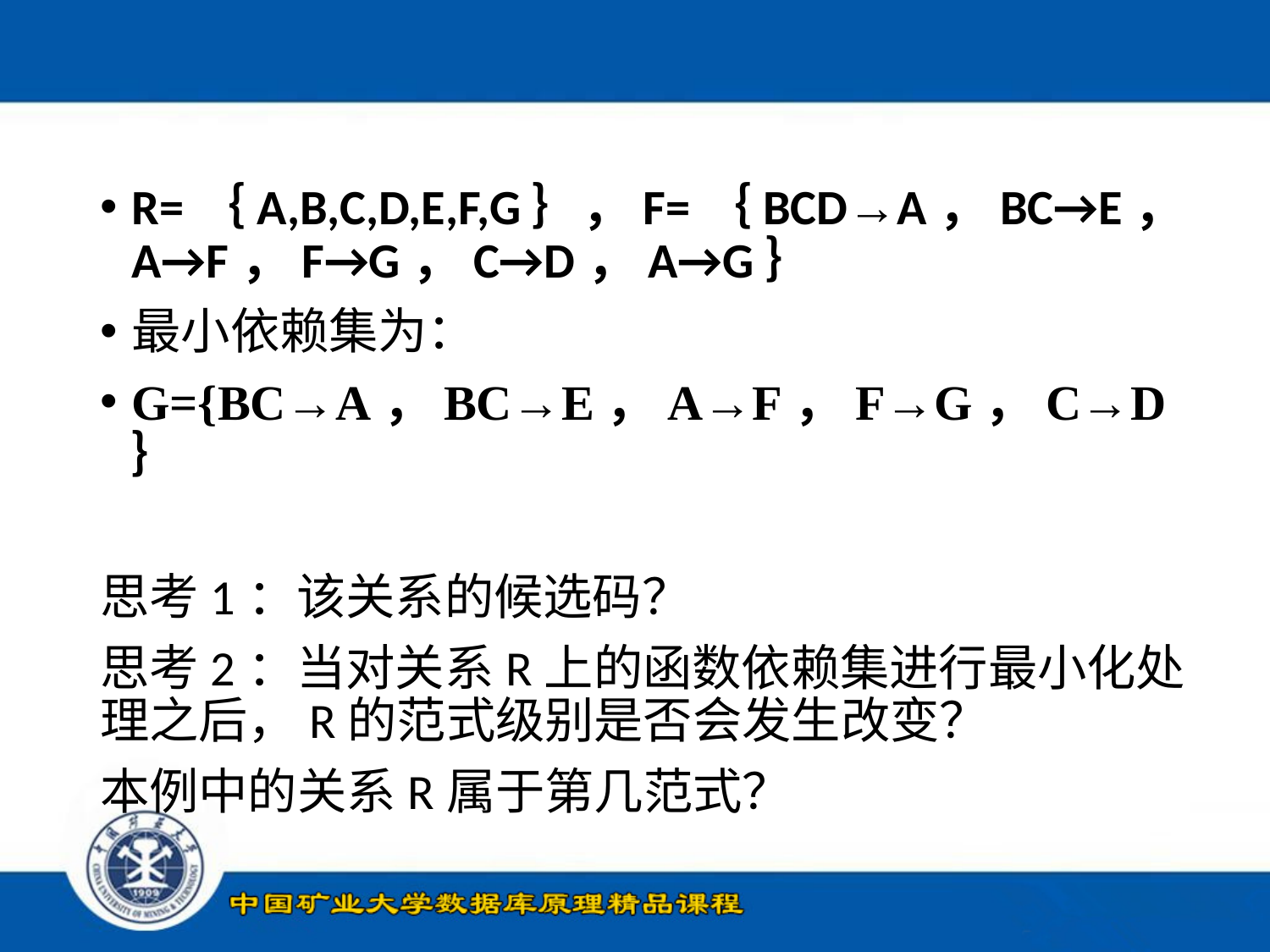

#
R=｛A,B,C,D,E,F,G｝，F=｛BCD→A，BC→E，A→F，F→G，C→D，A→G｝
最小依赖集为：
G={BC→A，BC→E，A→F，F→G，C→D｝

思考1：该关系的候选码？
思考2：当对关系R上的函数依赖集进行最小化处理之后，R的范式级别是否会发生改变？
本例中的关系R属于第几范式？